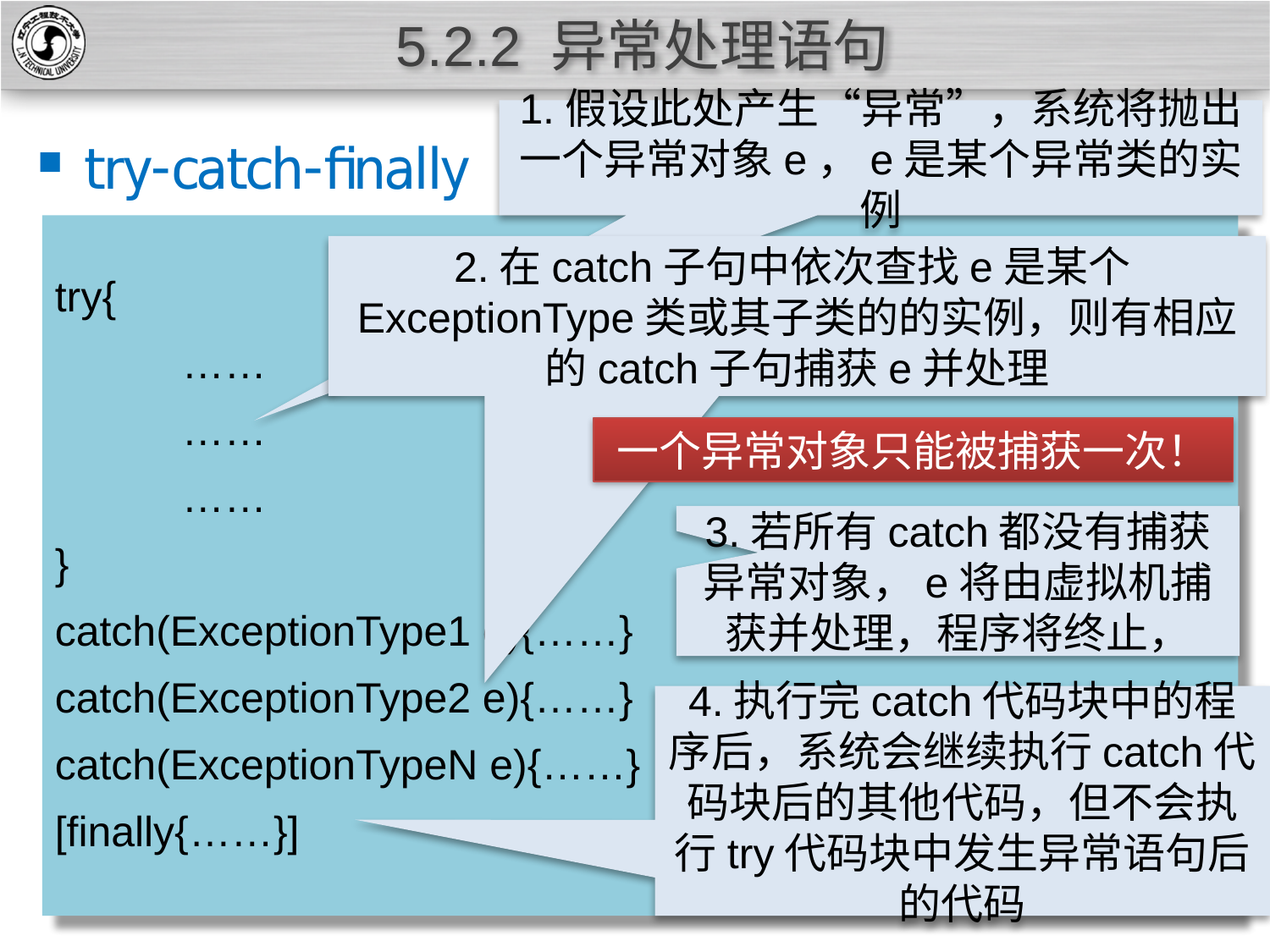

# 5.2.2 异常处理语句
1.假设此处产生“异常”，系统将抛出一个异常对象e，e是某个异常类的实例
try-catch-finally
try{
	……
	……
	……
}
catch(ExceptionType1 e){……}
catch(ExceptionType2 e){……}
catch(ExceptionTypeN e){……}
[finally{……}]
2.在catch子句中依次查找e是某个ExceptionType类或其子类的的实例，则有相应的catch子句捕获e并处理
一个异常对象只能被捕获一次！
3.若所有catch都没有捕获异常对象，e将由虚拟机捕获并处理，程序将终止，
4.执行完catch代码块中的程序后，系统会继续执行catch代码块后的其他代码，但不会执行try代码块中发生异常语句后的代码